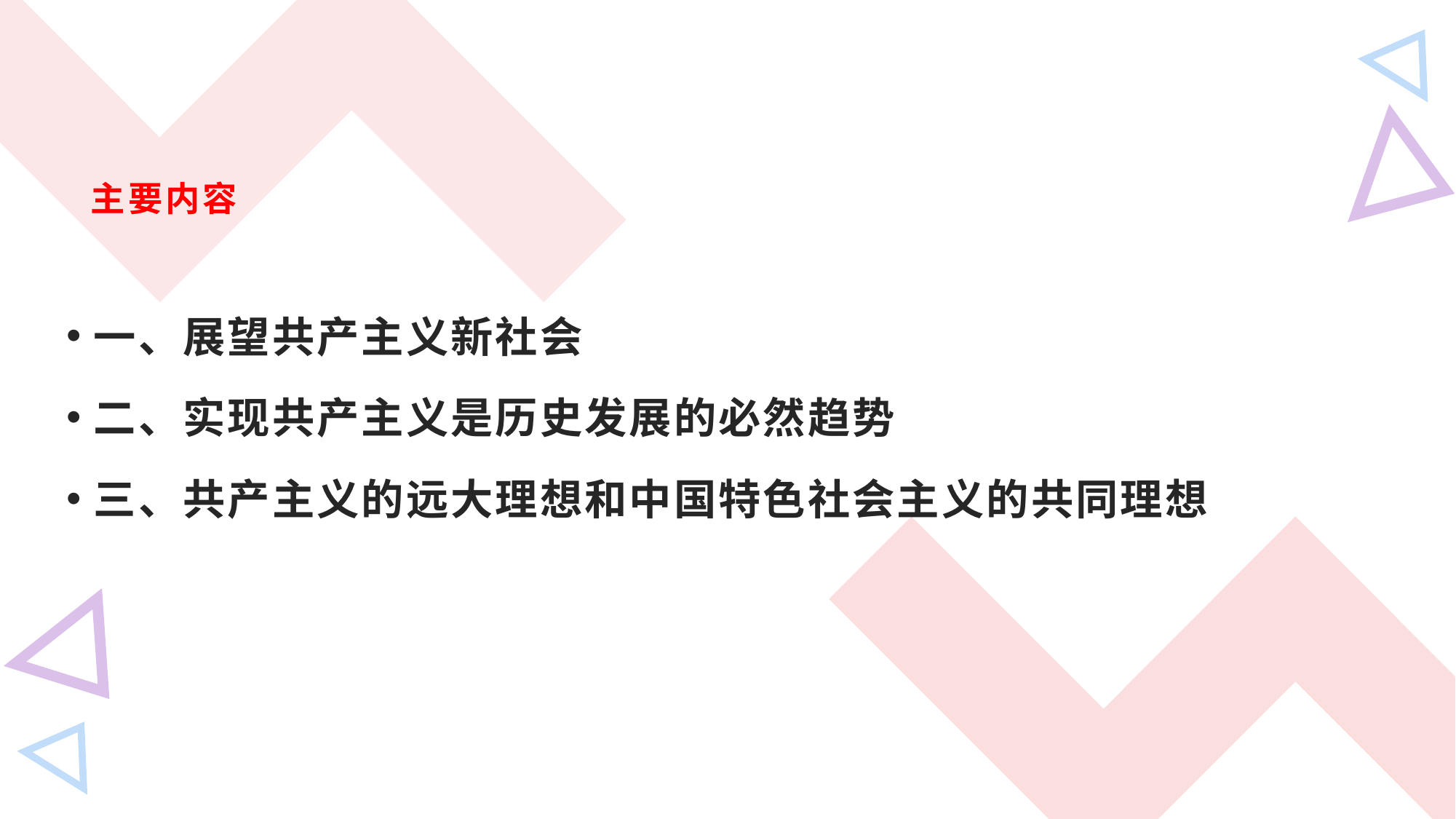

# 主要内容
一、展望共产主义新社会
二、实现共产主义是历史发展的必然趋势
三、共产主义的远大理想和中国特色社会主义的共同理想